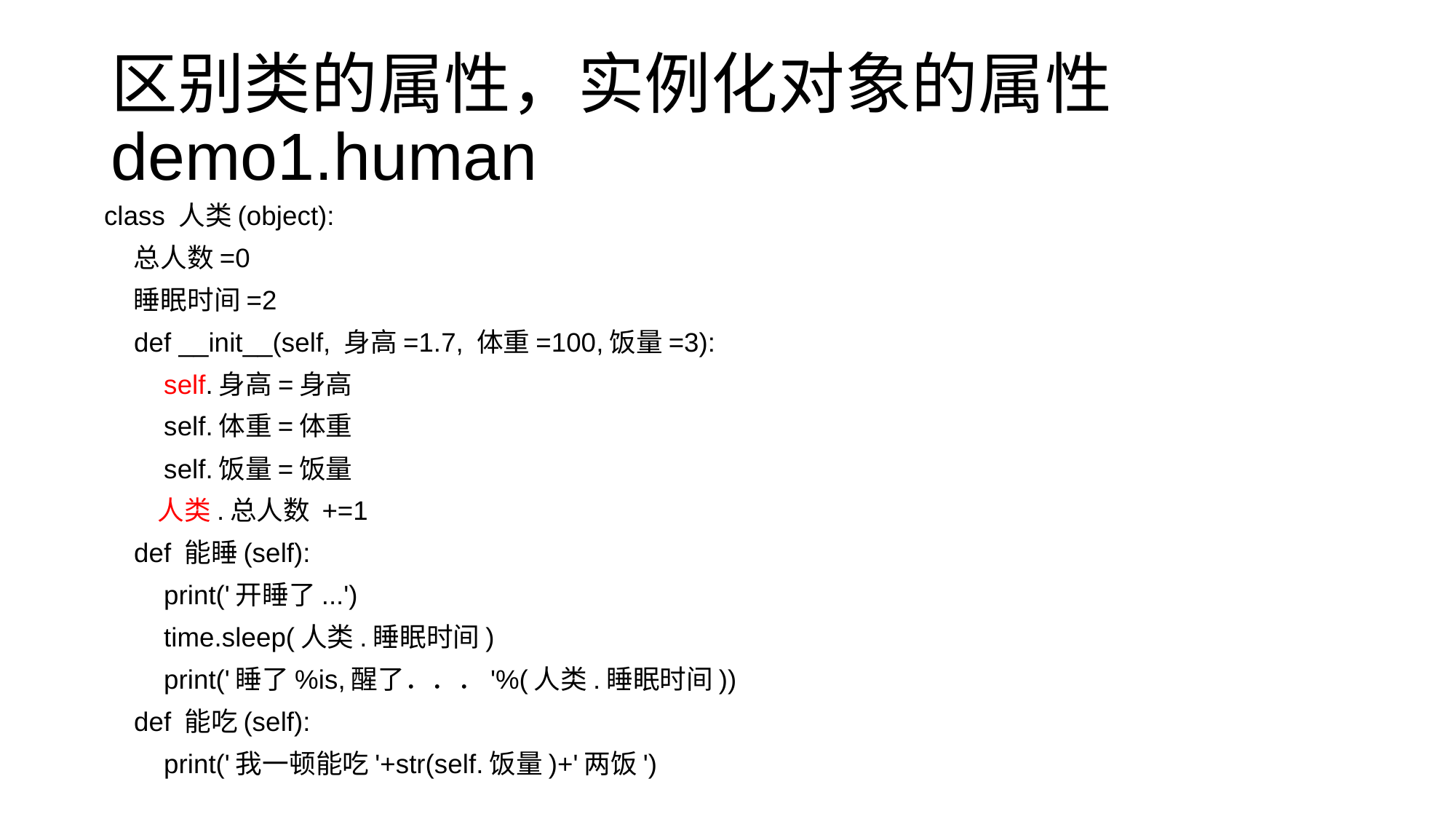

# 区别类的属性，实例化对象的属性demo1.human
class 人类(object):
    总人数=0
    睡眠时间=2
    def __init__(self, 身高=1.7, 体重=100,饭量=3):
        self.身高=身高
        self.体重=体重
        self.饭量=饭量
        人类.总人数 +=1
    def 能睡(self):
        print('开睡了...')
        time.sleep(人类.睡眠时间)
        print('睡了%is,醒了．．．'%(人类.睡眠时间))
    def 能吃(self):
        print('我一顿能吃'+str(self.饭量)+'两饭')